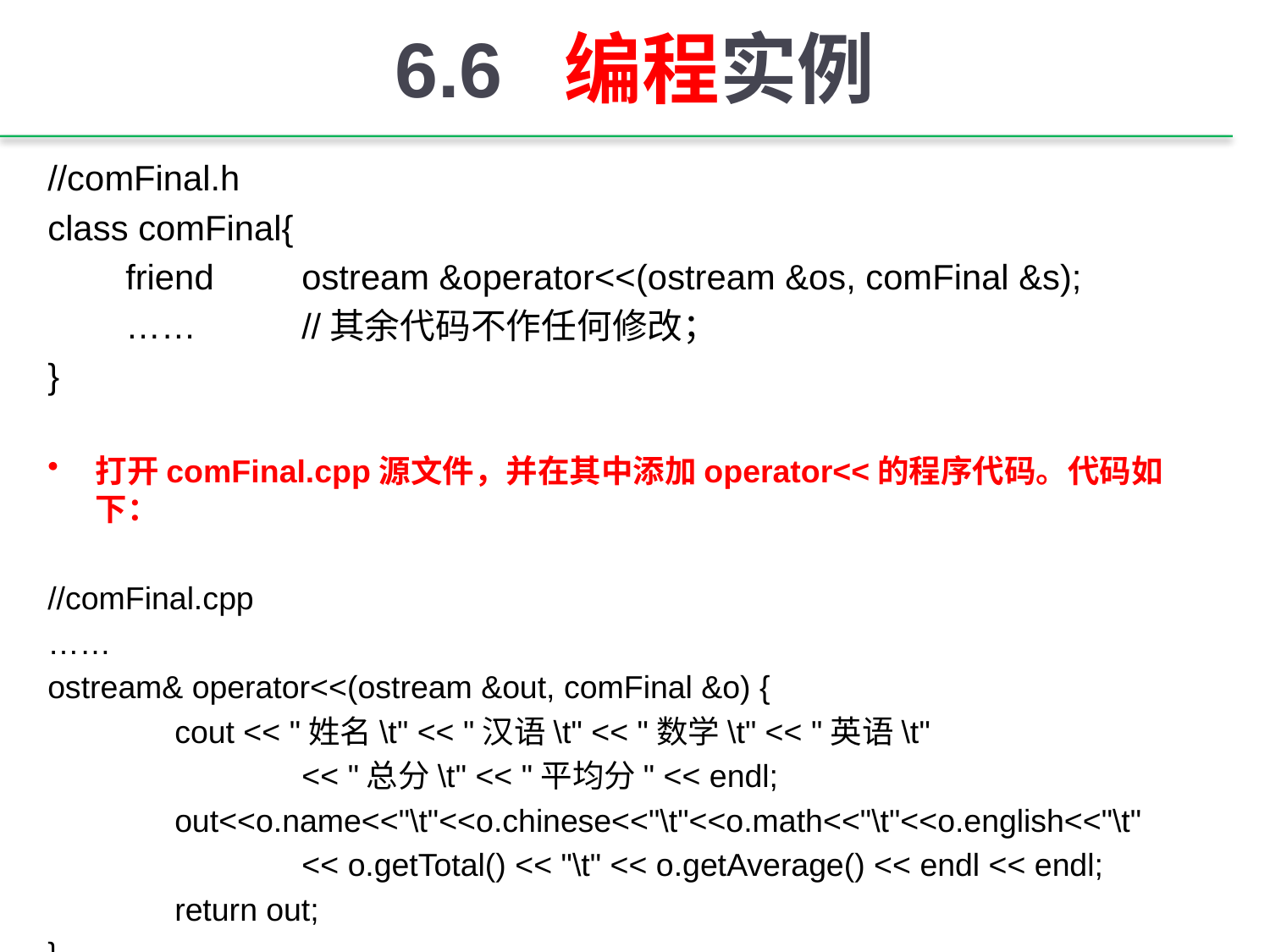

# 6.6  编程实例
//comFinal.h
class comFinal{
        friend	ostream &operator<<(ostream &os, comFinal &s);
        ……    	//其余代码不作任何修改；
}

打开comFinal.cpp源文件，并在其中添加operator<<的程序代码。代码如下：

//comFinal.cpp
……
ostream& operator<<(ostream &out, comFinal &o) {
	cout << "姓名\t" << "汉语\t" << "数学\t" << "英语\t"
		<< "总分\t" << "平均分" << endl;
	out<<o.name<<"\t"<<o.chinese<<"\t"<<o.math<<"\t"<<o.english<<"\t"
		<< o.getTotal() << "\t" << o.getAverage() << endl << endl;
	return out;
}